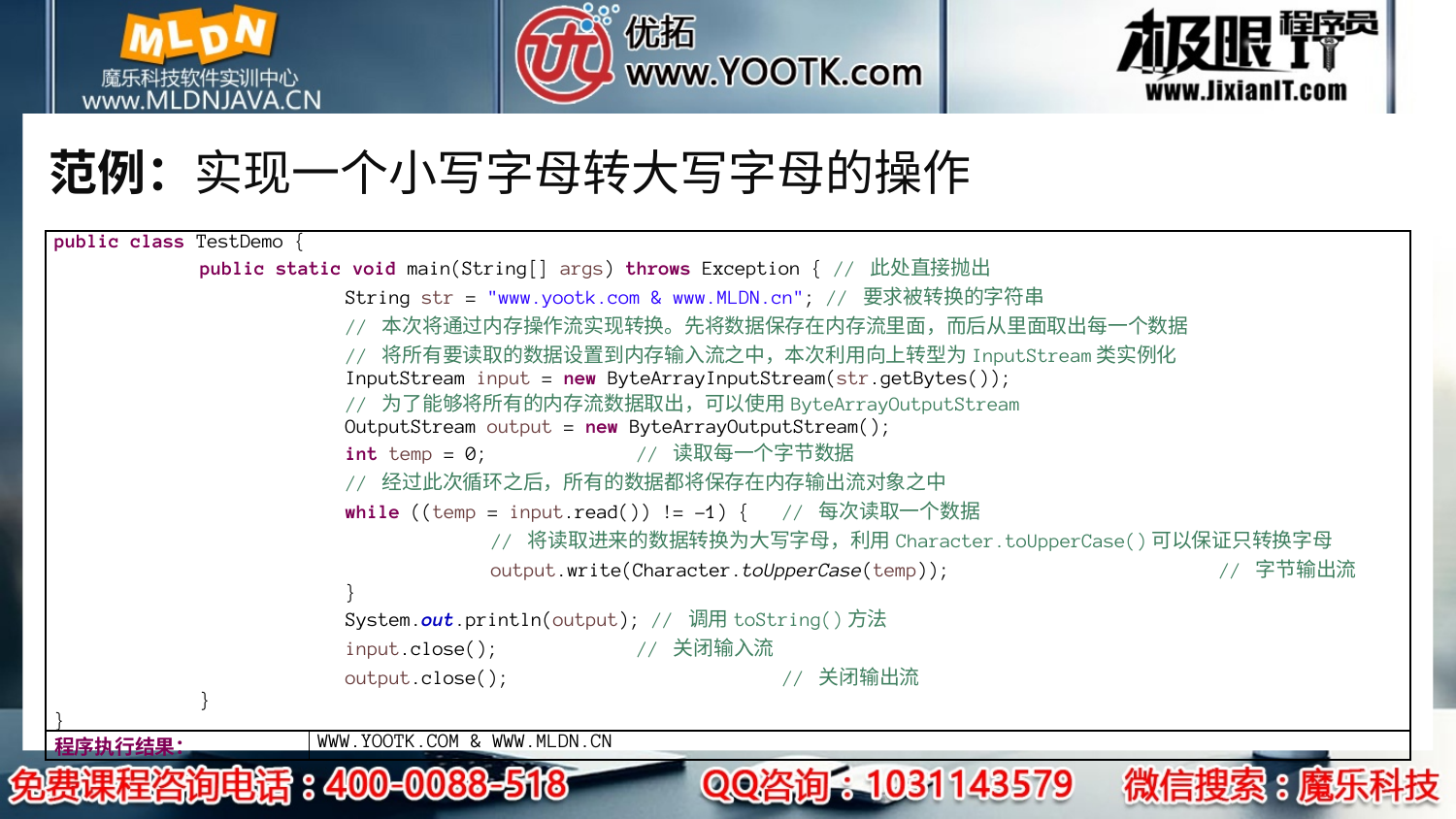

# 范例：实现一个小写字母转大写字母的操作
| public class TestDemo { public static void main(String[] args) throws Exception { // 此处直接抛出 String str = "www.yootk.com & www.MLDN.cn"; // 要求被转换的字符串 // 本次将通过内存操作流实现转换。先将数据保存在内存流里面，而后从里面取出每一个数据 // 将所有要读取的数据设置到内存输入流之中，本次利用向上转型为InputStream类实例化 InputStream input = new ByteArrayInputStream(str.getBytes()); // 为了能够将所有的内存流数据取出，可以使用ByteArrayOutputStream OutputStream output = new ByteArrayOutputStream(); int temp = 0; // 读取每一个字节数据 // 经过此次循环之后，所有的数据都将保存在内存输出流对象之中 while ((temp = input.read()) != -1) { // 每次读取一个数据 // 将读取进来的数据转换为大写字母，利用Character.toUpperCase()可以保证只转换字母 output.write(Character.toUpperCase(temp)); // 字节输出流 } System.out.println(output); // 调用toString()方法 input.close(); // 关闭输入流 output.close(); // 关闭输出流 } } |  |
| --- | --- |
| 程序执行结果： | WWW.YOOTK.COM & WWW.MLDN.CN |